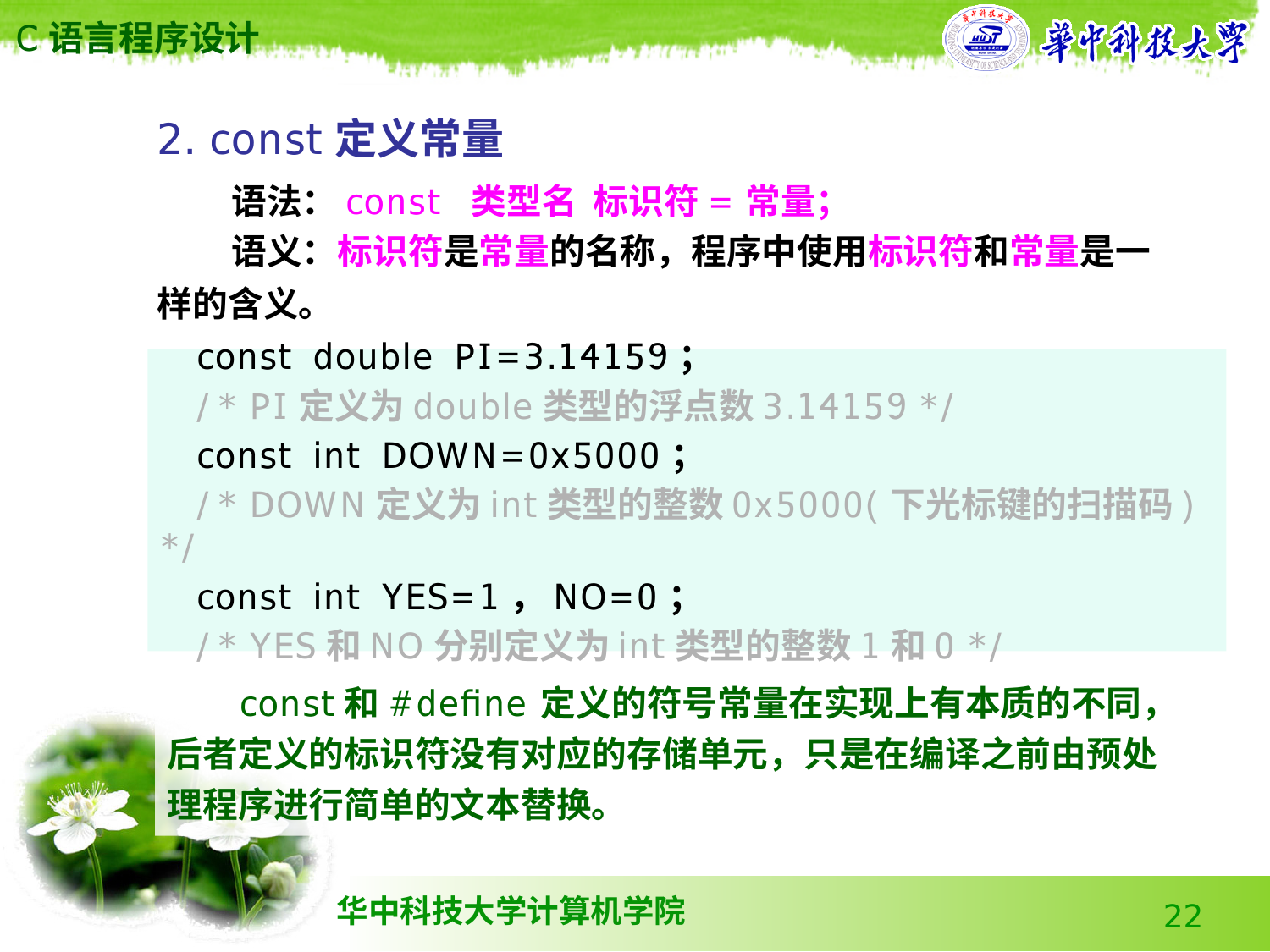

2. const定义常量
        语法：const  类型名  标识符=常量；
        语义：标识符是常量的名称，程序中使用标识符和常量是一样的含义。
const  double  PI=3.14159；
/* PI定义为double类型的浮点数3.14159 */
const  int  DOWN=0x5000；
/* DOWN定义为int类型的整数0x5000(下光标键的扫描码) */
const  int  YES=1，NO=0；
/* YES和NO分别定义为int类型的整数1和0 */
       const和#define 定义的符号常量在实现上有本质的不同，后者定义的标识符没有对应的存储单元，只是在编译之前由预处理程序进行简单的文本替换。

22